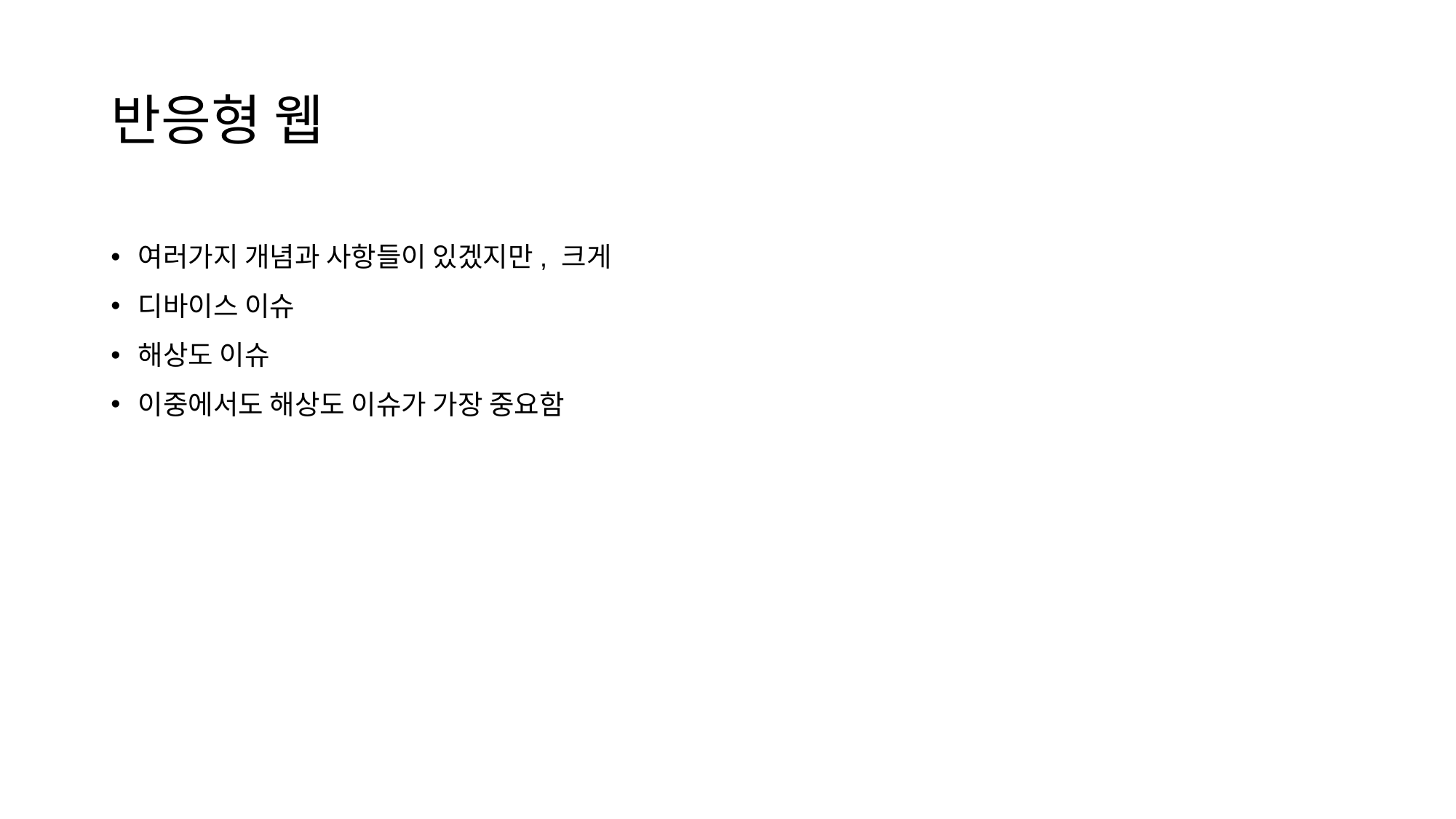

# 반응형 웹
여러가지 개념과 사항들이 있겠지만, 크게
디바이스 이슈
해상도 이슈
이중에서도 해상도 이슈가 가장 중요함